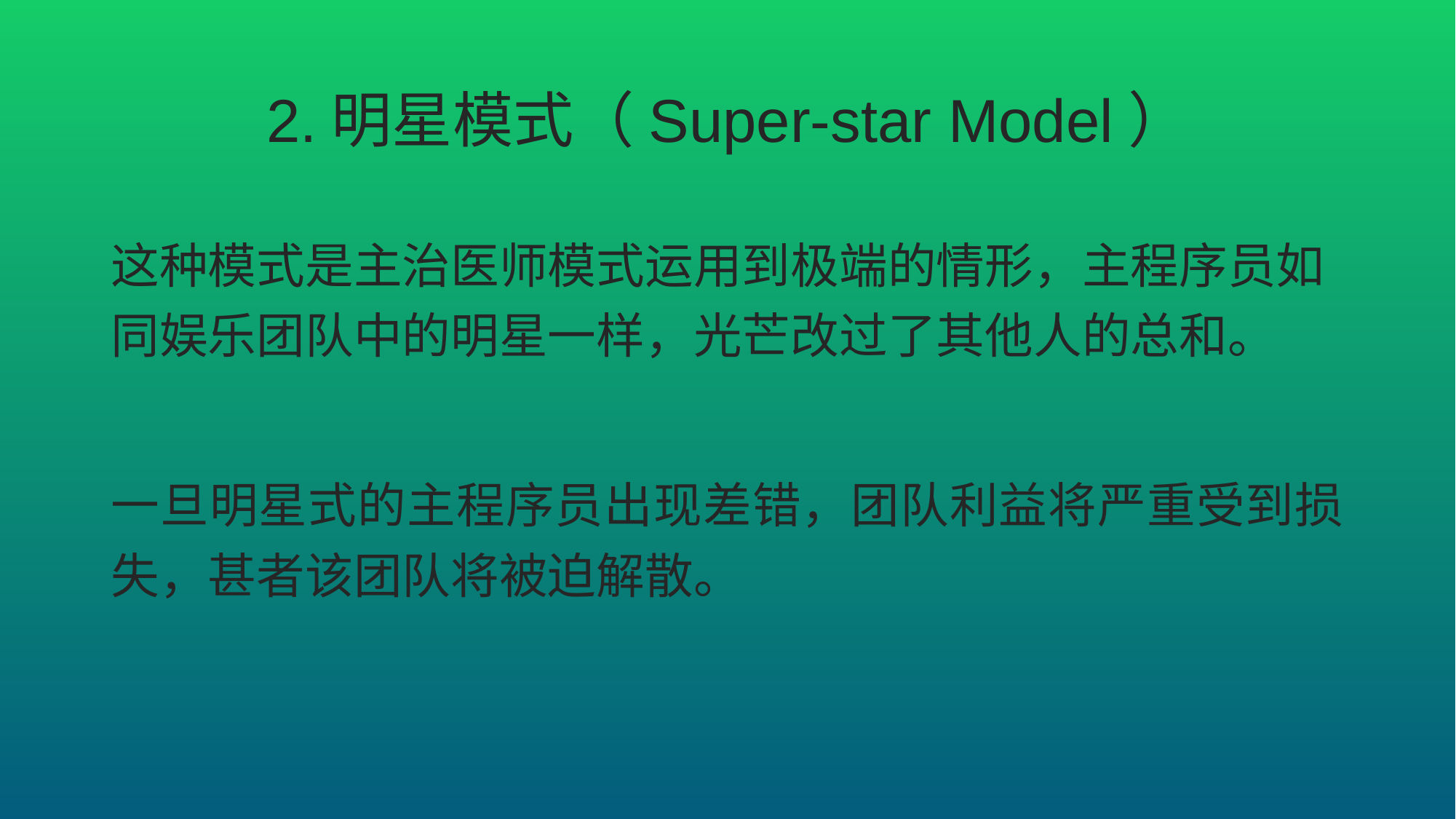

# 2.明星模式（Super-star Model）
这种模式是主治医师模式运用到极端的情形，主程序员如同娱乐团队中的明星一样，光芒改过了其他人的总和。

一旦明星式的主程序员出现差错，团队利益将严重受到损失，甚者该团队将被迫解散。